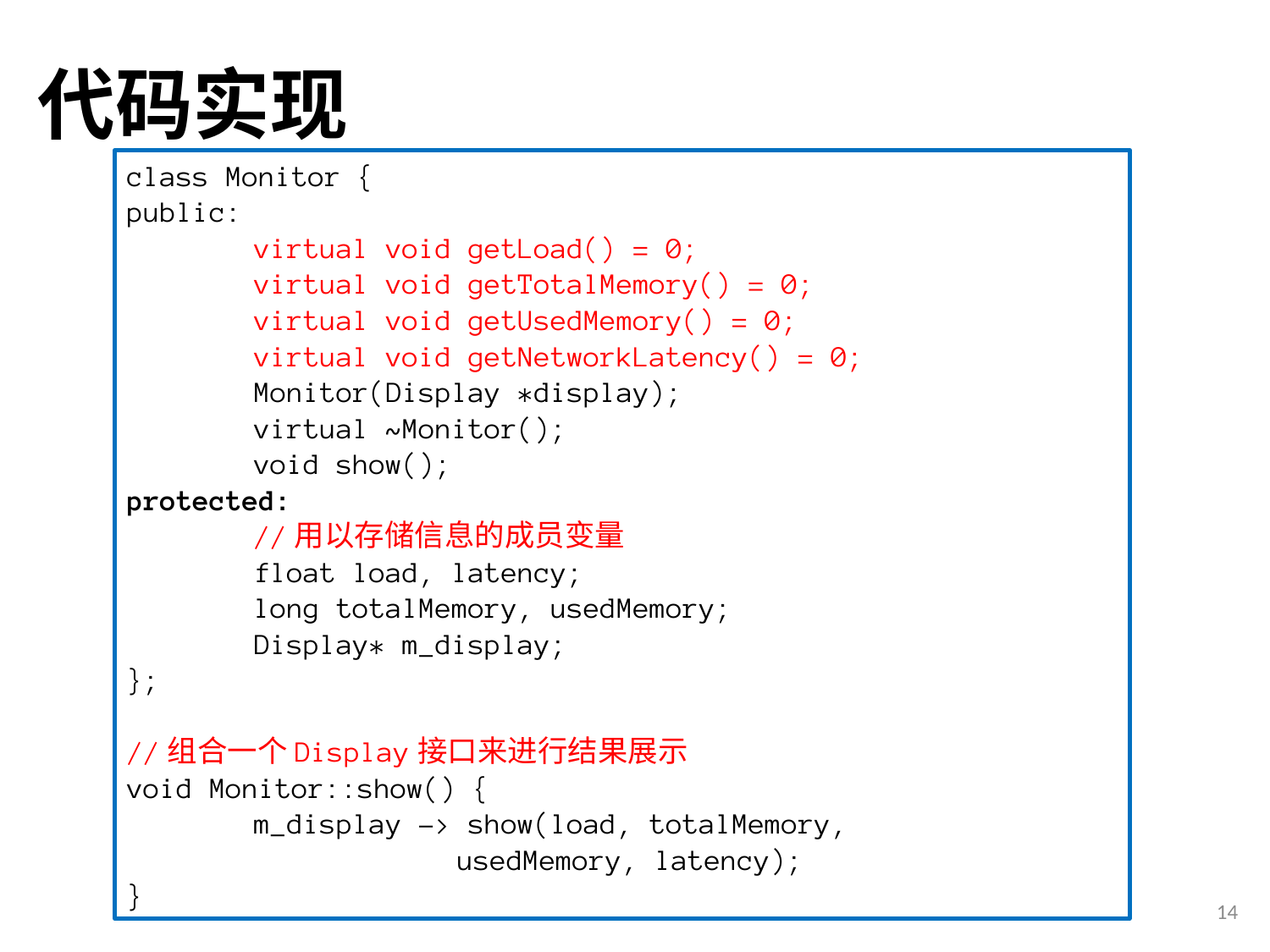

# 代码实现
class Monitor {
public:
	virtual void getLoad() = 0;
	virtual void getTotalMemory() = 0;
	virtual void getUsedMemory() = 0;
	virtual void getNetworkLatency() = 0;
	Monitor(Display *display);
	virtual ~Monitor();
	void show();
protected:
	//用以存储信息的成员变量
	float load, latency;
	long totalMemory, usedMemory;
	Display* m_display;
};

//组合一个Display接口来进行结果展示
void Monitor::show() {
	m_display -> show(load, totalMemory,
                    usedMemory, latency);
}
14